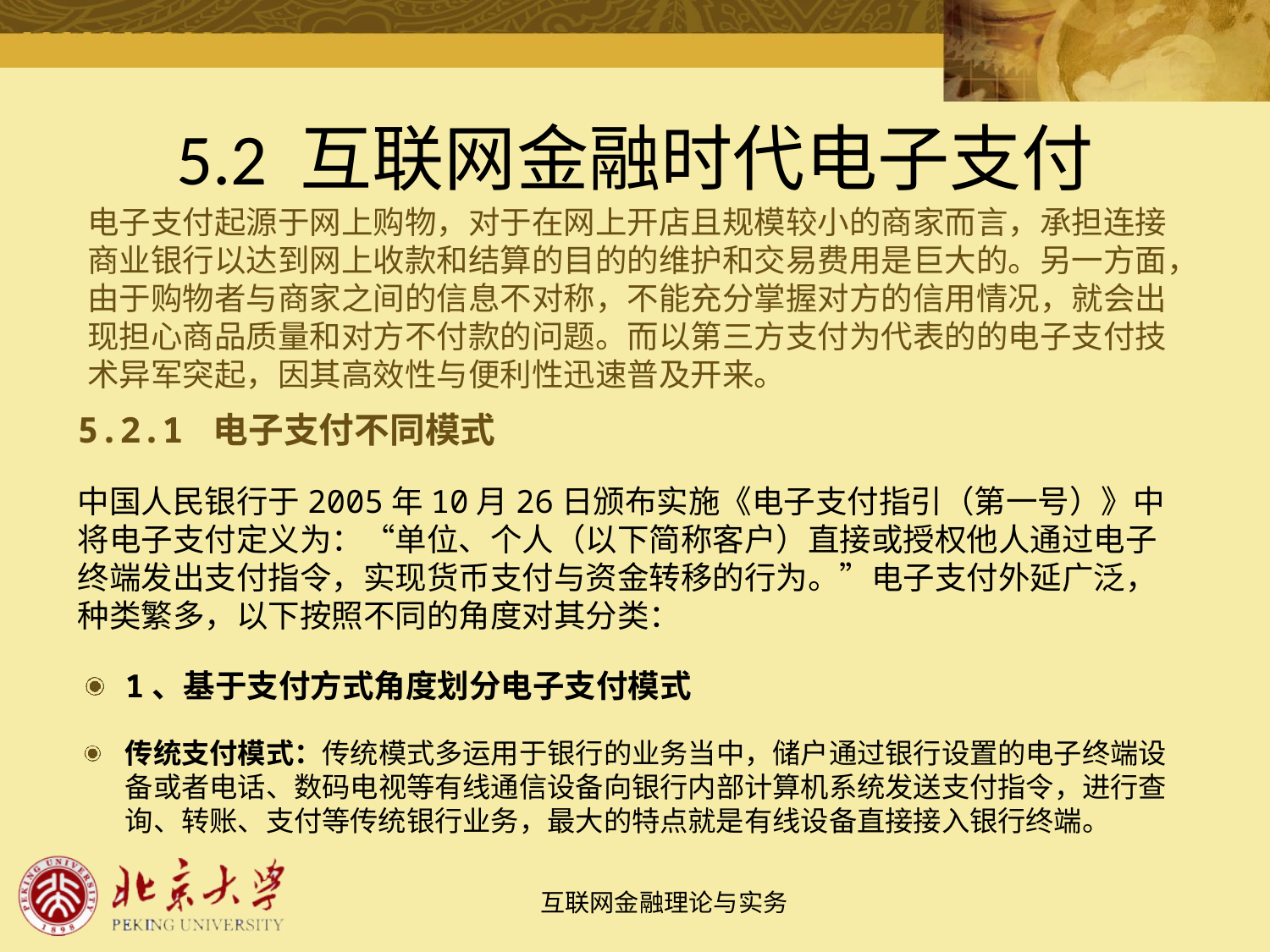

# 5.2 互联网金融时代电子支付
电子支付起源于网上购物，对于在网上开店且规模较小的商家而言，承担连接商业银行以达到网上收款和结算的目的的维护和交易费用是巨大的。另一方面，由于购物者与商家之间的信息不对称，不能充分掌握对方的信用情况，就会出现担心商品质量和对方不付款的问题。而以第三方支付为代表的的电子支付技术异军突起，因其高效性与便利性迅速普及开来。
5.2.1 电子支付不同模式
中国人民银行于2005年10月26日颁布实施《电子支付指引（第一号）》中将电子支付定义为：“单位、个人（以下简称客户）直接或授权他人通过电子终端发出支付指令，实现货币支付与资金转移的行为。”电子支付外延广泛，种类繁多，以下按照不同的角度对其分类：
1、基于支付方式角度划分电子支付模式
传统支付模式：传统模式多运用于银行的业务当中，储户通过银行设置的电子终端设备或者电话、数码电视等有线通信设备向银行内部计算机系统发送支付指令，进行查询、转账、支付等传统银行业务，最大的特点就是有线设备直接接入银行终端。